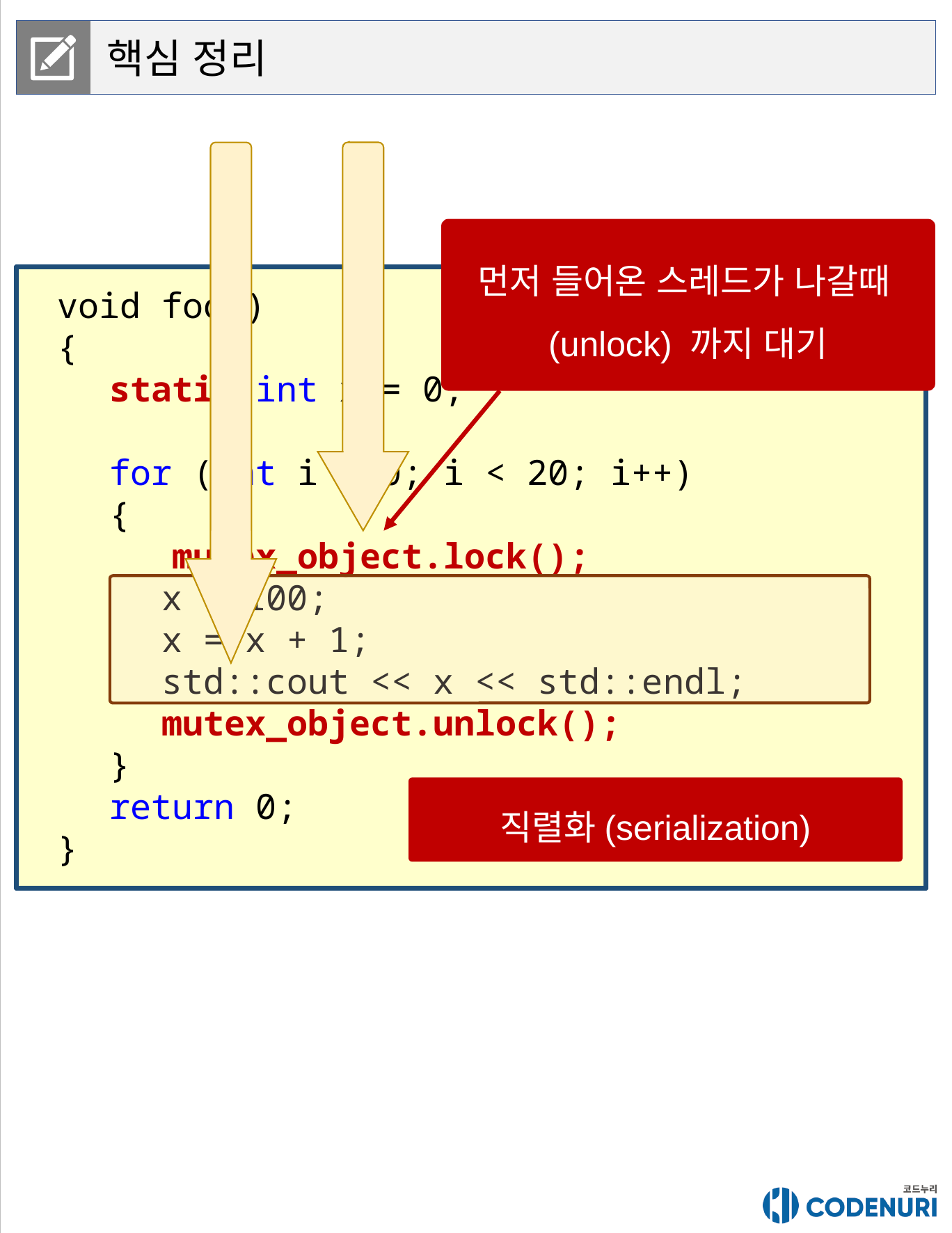

핵심 정리

먼저 들어온 스레드가 나갈때(unlock) 까지 대기
void foo()
{
static int x = 0;

for (int i = 0; i < 20; i++)
{

x = 100;
x = x + 1;
std::cout << x << std::endl;

}
return 0;
}
void foo()
{
static int x = 0;

for (int i = 0; i < 20; i++)
{
   mutex_object.lock();
x = 100;
x = x + 1;
std::cout << x << std::endl;
mutex_object.unlock();
}
return 0;
}

직렬화(serialization)